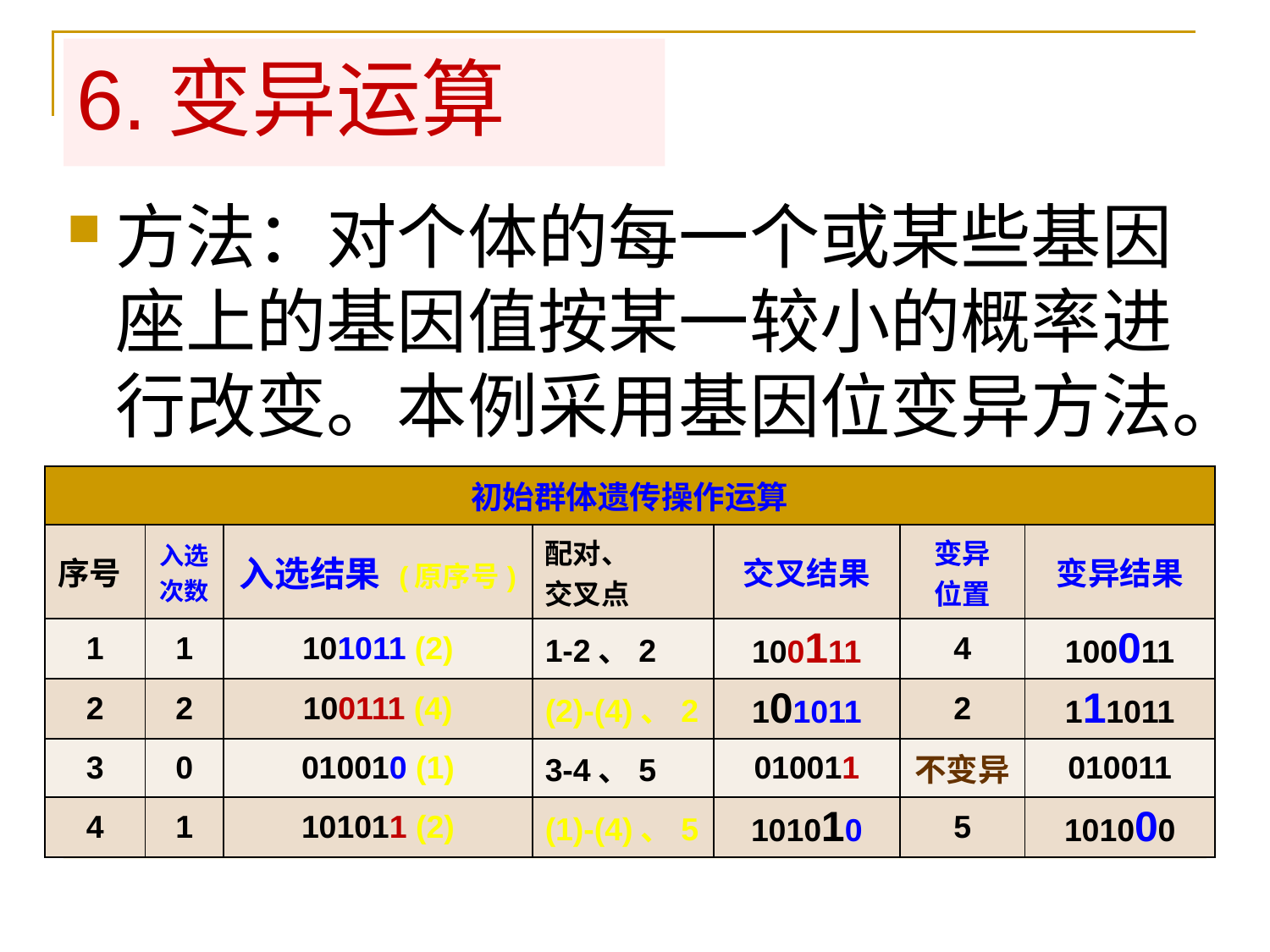

# 6.变异运算
方法：对个体的每一个或某些基因座上的基因值按某一较小的概率进行改变。本例采用基因位变异方法。
| 初始群体遗传操作运算 |  |  |  |  |  |  |
| --- | --- | --- | --- | --- | --- | --- |
| 序号 | 入选 次数 | 入选结果 (原序号) | 配对、 交叉点 | 交叉结果 | 变异 位置 | 变异结果 |
| 1 | 1 | 101011 (2) | 1-2、2 | 100111 | 4 | 100011 |
| 2 | 2 | 100111 (4) | (2)-(4)、2 | 101011 | 2 | 111011 |
| 3 | 0 | 010010 (1) | 3-4、5 | 010011 | 不变异 | 010011 |
| 4 | 1 | 101011 (2) | (1)-(4)、5 | 101010 | 5 | 101000 |